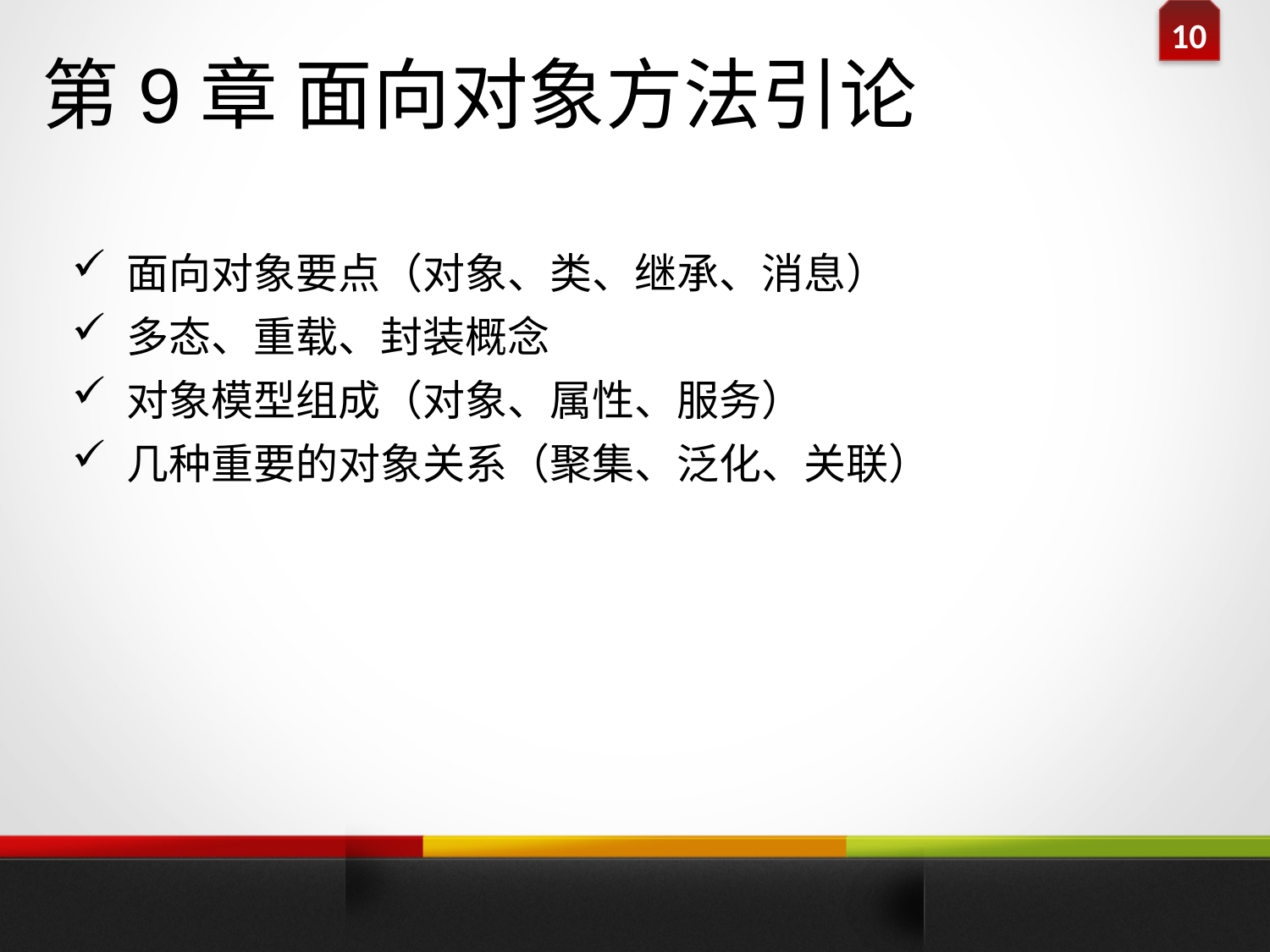

第9章 面向对象方法引论
 面向对象要点（对象、类、继承、消息）
 多态、重载、封装概念
 对象模型组成（对象、属性、服务）
 几种重要的对象关系（聚集、泛化、关联）